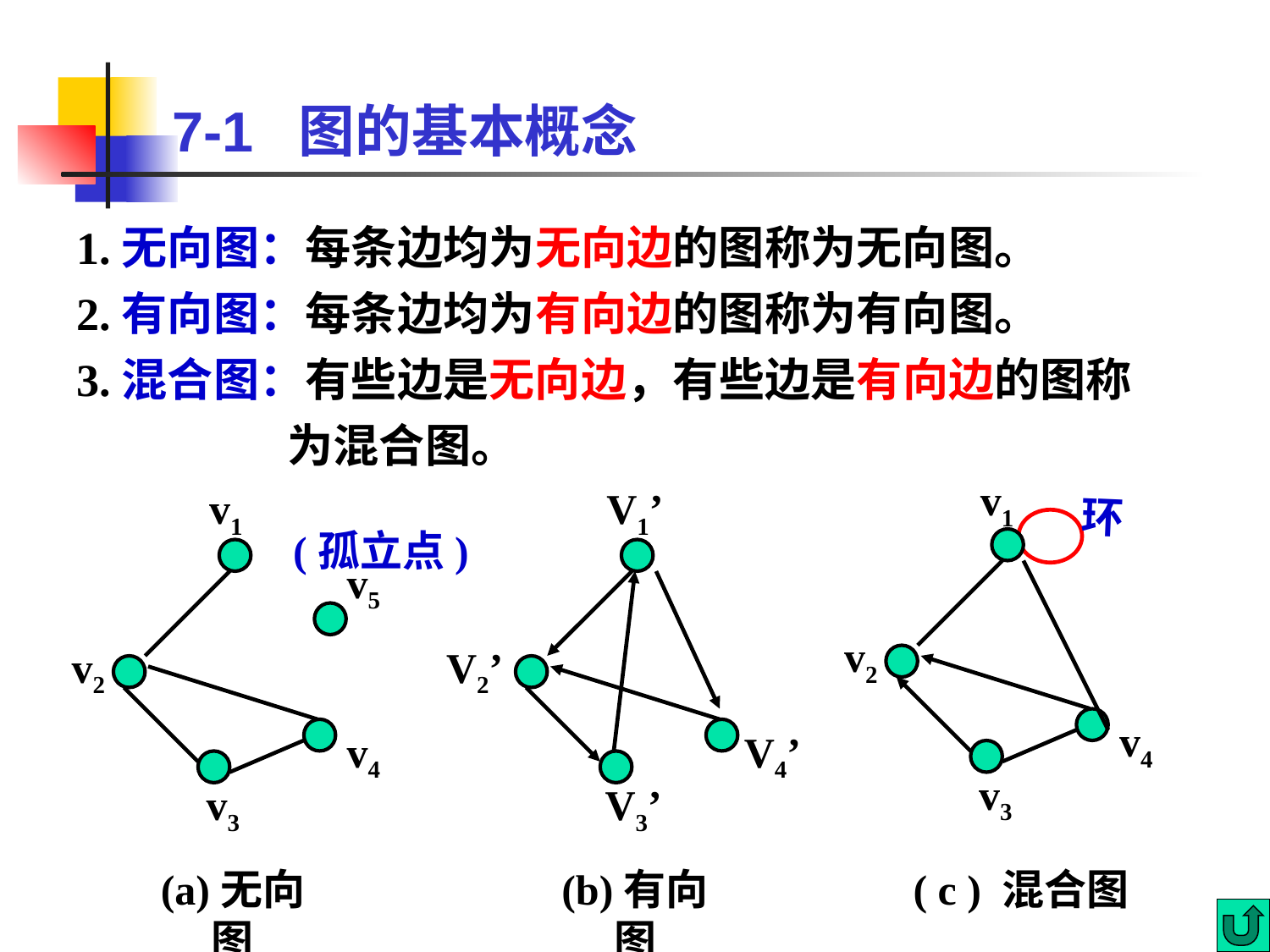

# 7-1  图的基本概念
1.无向图：每条边均为无向边的图称为无向图。
2.有向图：每条边均为有向边的图称为有向图。
3.混合图：有些边是无向边，有些边是有向边的图称为混合图。
v1
环

v2

v4

v3
( c ) 混合图
v1
(孤立点)

v5

v2

v4

v3
(a)无向图
V1’

V2’

V4’

V3’
(b)有向图
8